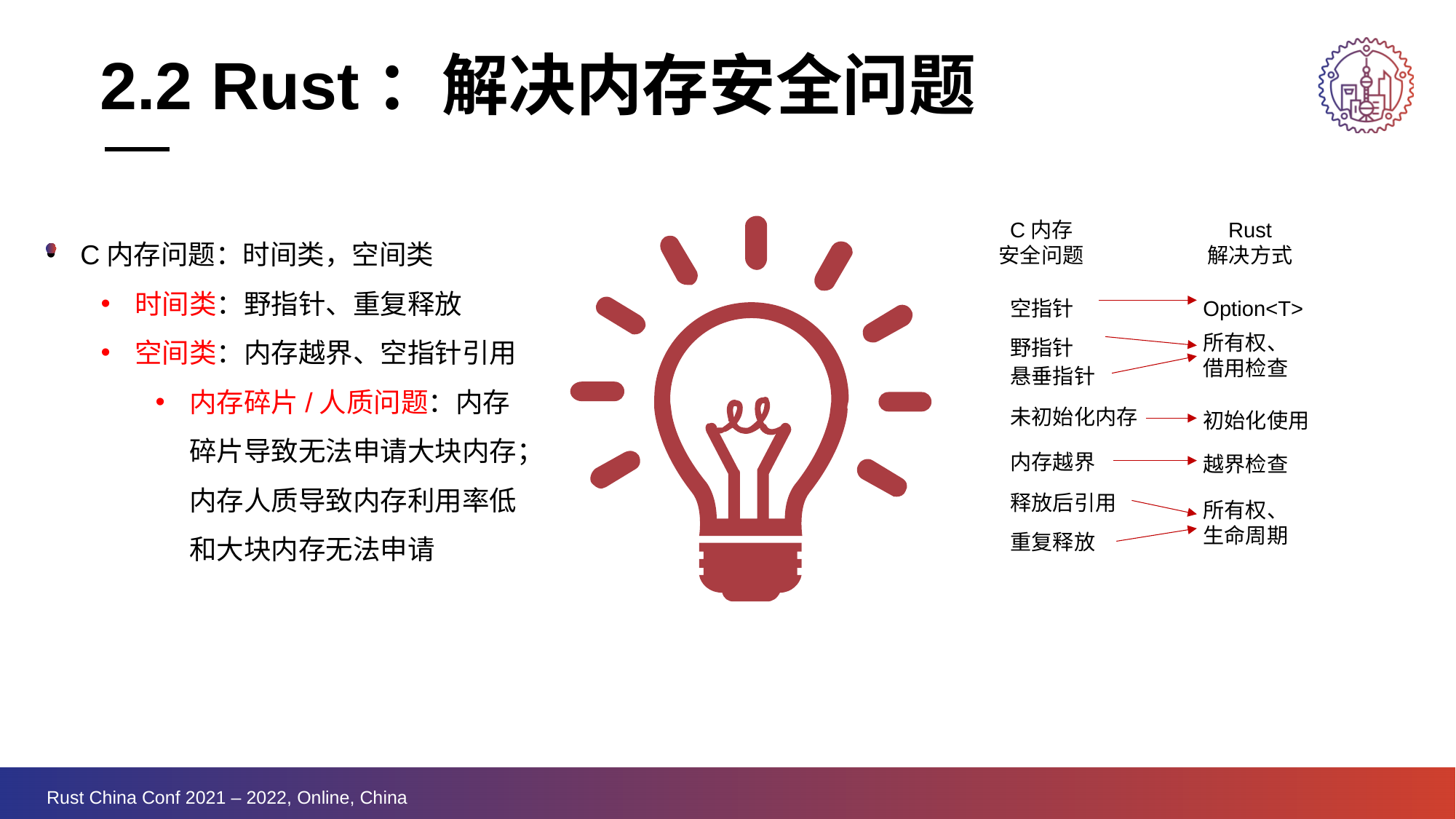

2.2 Rust：解决内存安全问题
C内存问题：时间类，空间类
时间类：野指针、重复释放
空间类：内存越界、空指针引用
内存碎片/人质问题：内存碎片导致无法申请大块内存；内存人质导致内存利用率低和大块内存无法申请

Rust
解决方式
C内存
安全问题
空指针
Option<T>
野指针
所有权、
借用检查
悬垂指针
未初始化内存
初始化使用
内存越界
越界检查
释放后引用
所有权、
生命周期
重复释放